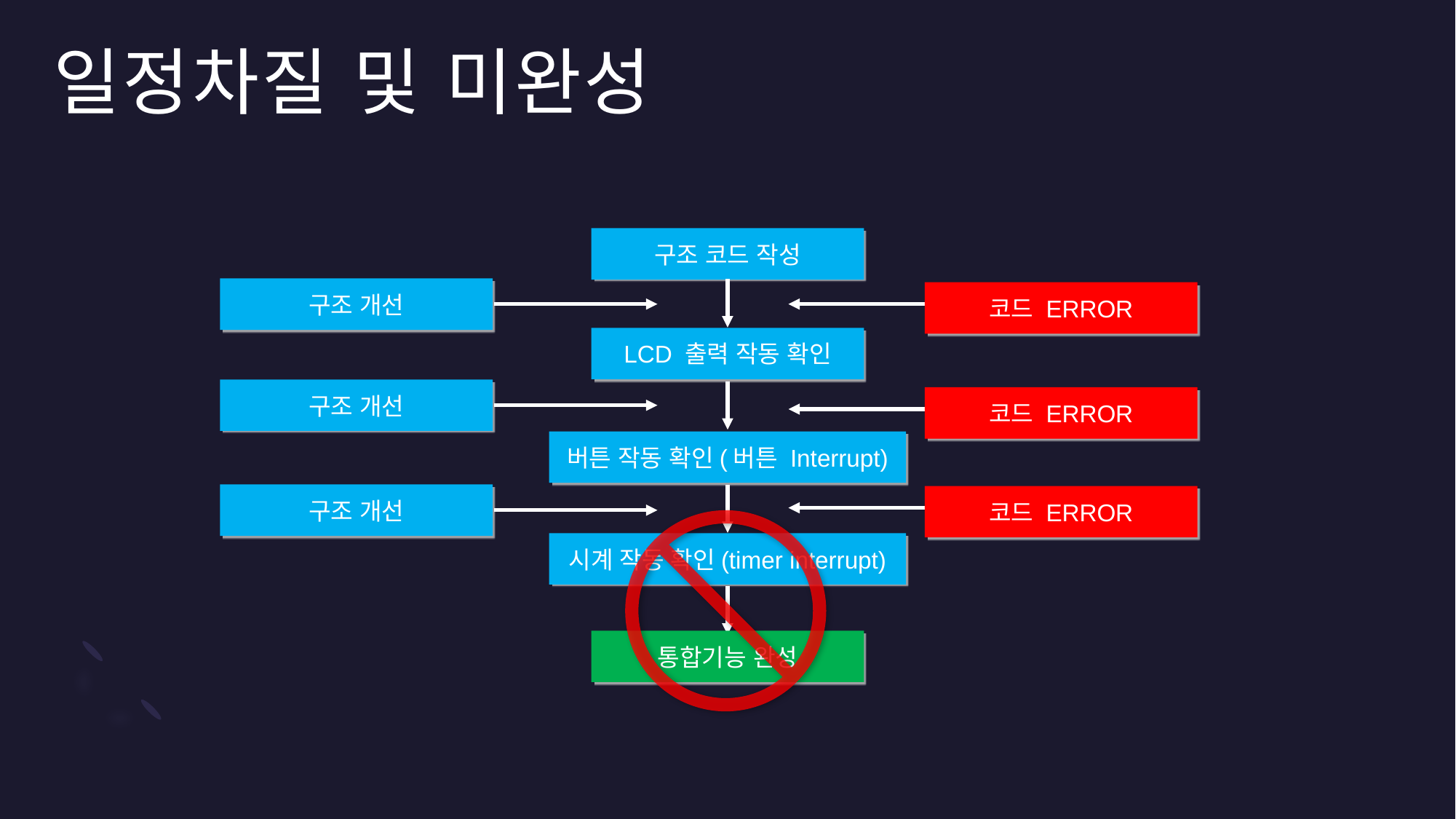

일정차질 및 미완성
구조 코드 작성
구조 개선
코드 ERROR
LCD 출력 작동 확인
구조 개선
코드 ERROR
버튼 작동 확인(버튼 Interrupt)
구조 개선
코드 ERROR

시계 작동 확인(timer interrupt)
통합기능 완성